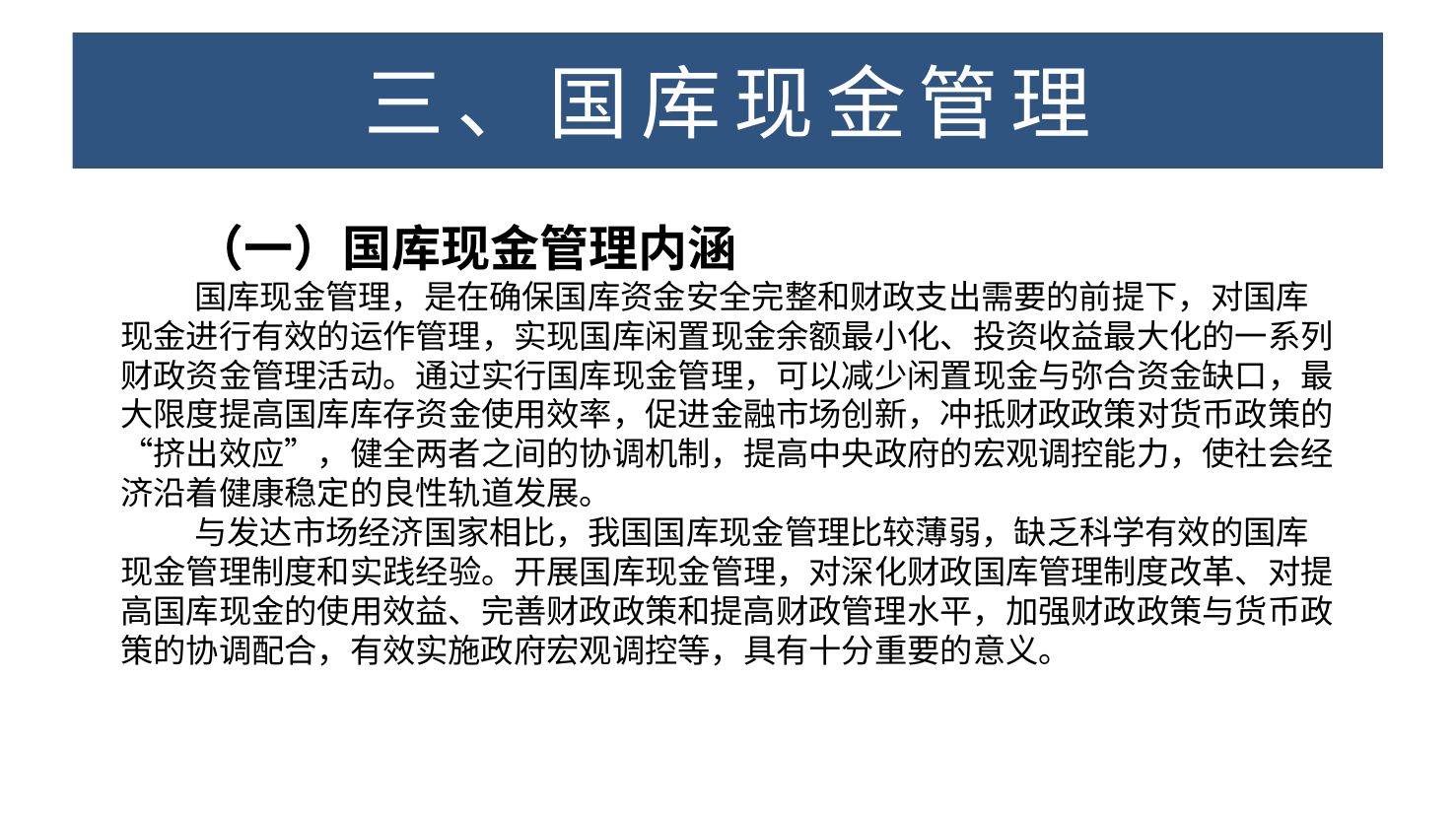

三、国库现金管理
# 三、国库现金管理
（一）国库现金管理内涵
国库现金管理，是在确保国库资金安全完整和财政支出需要的前提下，对国库现金进行有效的运作管理，实现国库闲置现金余额最小化、投资收益最大化的一系列财政资金管理活动。通过实行国库现金管理，可以减少闲置现金与弥合资金缺口，最大限度提高国库库存资金使用效率，促进金融市场创新，冲抵财政政策对货币政策的“挤出效应”，健全两者之间的协调机制，提高中央政府的宏观调控能力，使社会经济沿着健康稳定的良性轨道发展。
与发达市场经济国家相比，我国国库现金管理比较薄弱，缺乏科学有效的国库现金管理制度和实践经验。开展国库现金管理，对深化财政国库管理制度改革、对提高国库现金的使用效益、完善财政政策和提高财政管理水平，加强财政政策与货币政策的协调配合，有效实施政府宏观调控等，具有十分重要的意义。